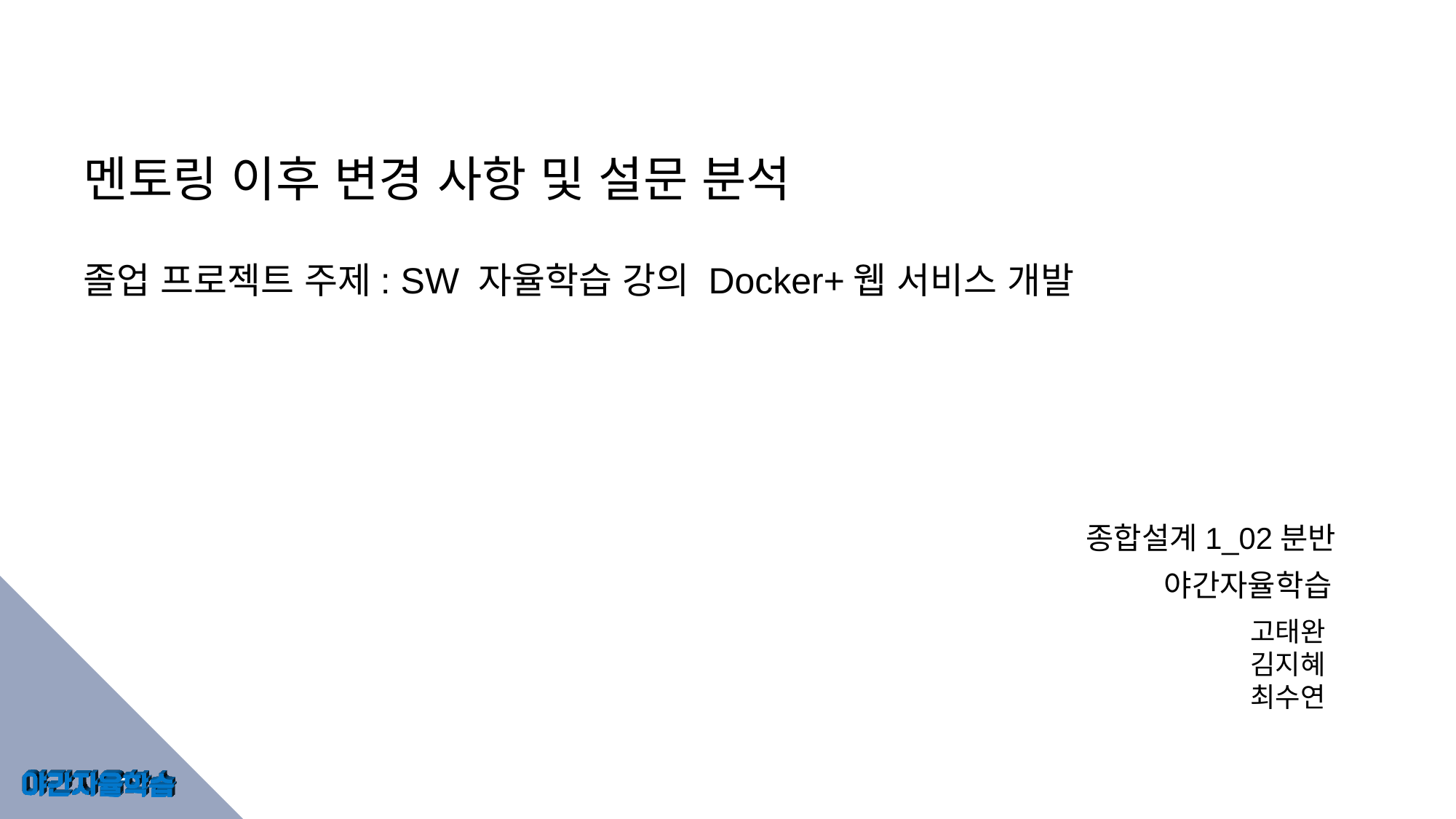

멘토링 이후 변경 사항 및 설문 분석

졸업 프로젝트 주제: SW 자율학습 강의 Docker+웹 서비스 개발
종합설계1_02분반
야간자율학습
고태완
김지혜
최수연